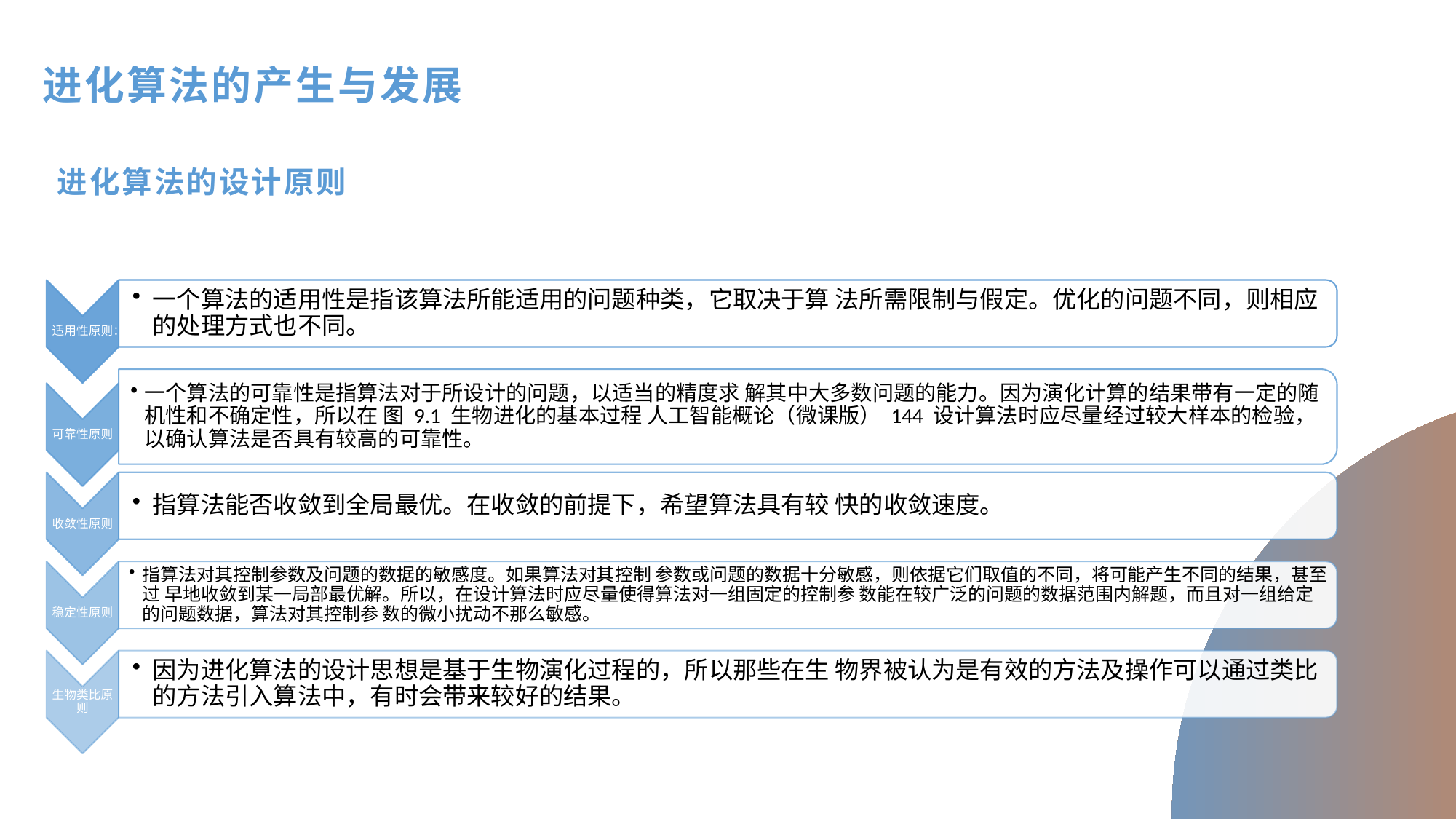

进化算法的产生与发展
进化算法的设计原则
适用性原则：
一个算法的适用性是指该算法所能适用的问题种类，它取决于算 法所需限制与假定。优化的问题不同，则相应的处理方式也不同。
可靠性原则
一个算法的可靠性是指算法对于所设计的问题，以适当的精度求 解其中大多数问题的能力。因为演化计算的结果带有一定的随机性和不确定性，所以在 图 9.1 生物进化的基本过程 人工智能概论（微课版） 144 设计算法时应尽量经过较大样本的检验，以确认算法是否具有较高的可靠性。
收敛性原则
指算法能否收敛到全局最优。在收敛的前提下，希望算法具有较 快的收敛速度。
稳定性原则
指算法对其控制参数及问题的数据的敏感度。如果算法对其控制 参数或问题的数据十分敏感，则依据它们取值的不同，将可能产生不同的结果，甚至过 早地收敛到某一局部最优解。所以，在设计算法时应尽量使得算法对一组固定的控制参 数能在较广泛的问题的数据范围内解题，而且对一组给定的问题数据，算法对其控制参 数的微小扰动不那么敏感。
生物类比原则
因为进化算法的设计思想是基于生物演化过程的，所以那些在生 物界被认为是有效的方法及操作可以通过类比的方法引入算法中，有时会带来较好的结果。